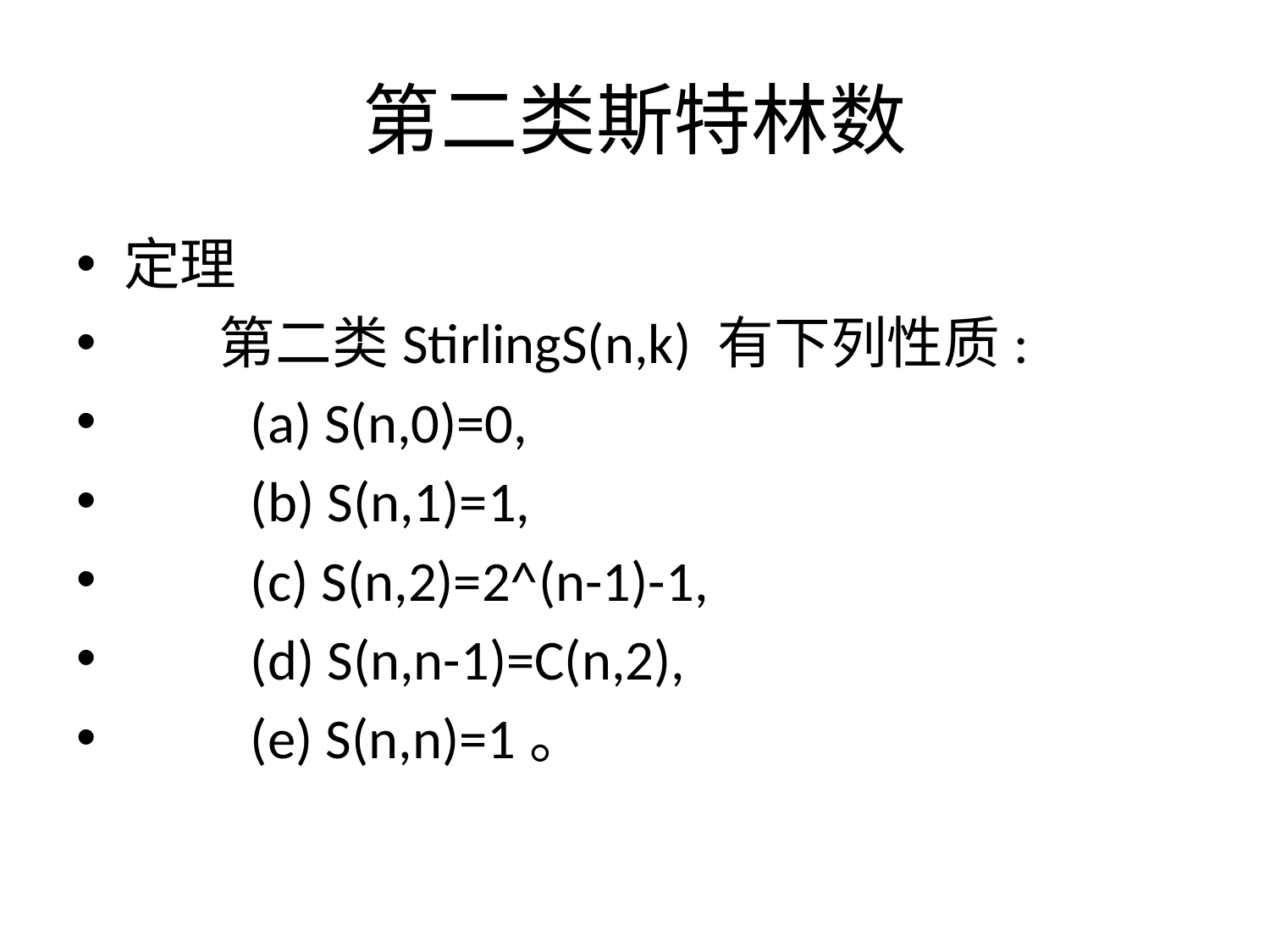

# 第二类斯特林数
定理
  　第二类StirlingS(n,k) 有下列性质:
　　(a) S(n,0)=0,
　　(b) S(n,1)=1,
　　(c) S(n,2)=2^(n-1)-1,
　　(d) S(n,n-1)=C(n,2),
　　(e) S(n,n)=1。